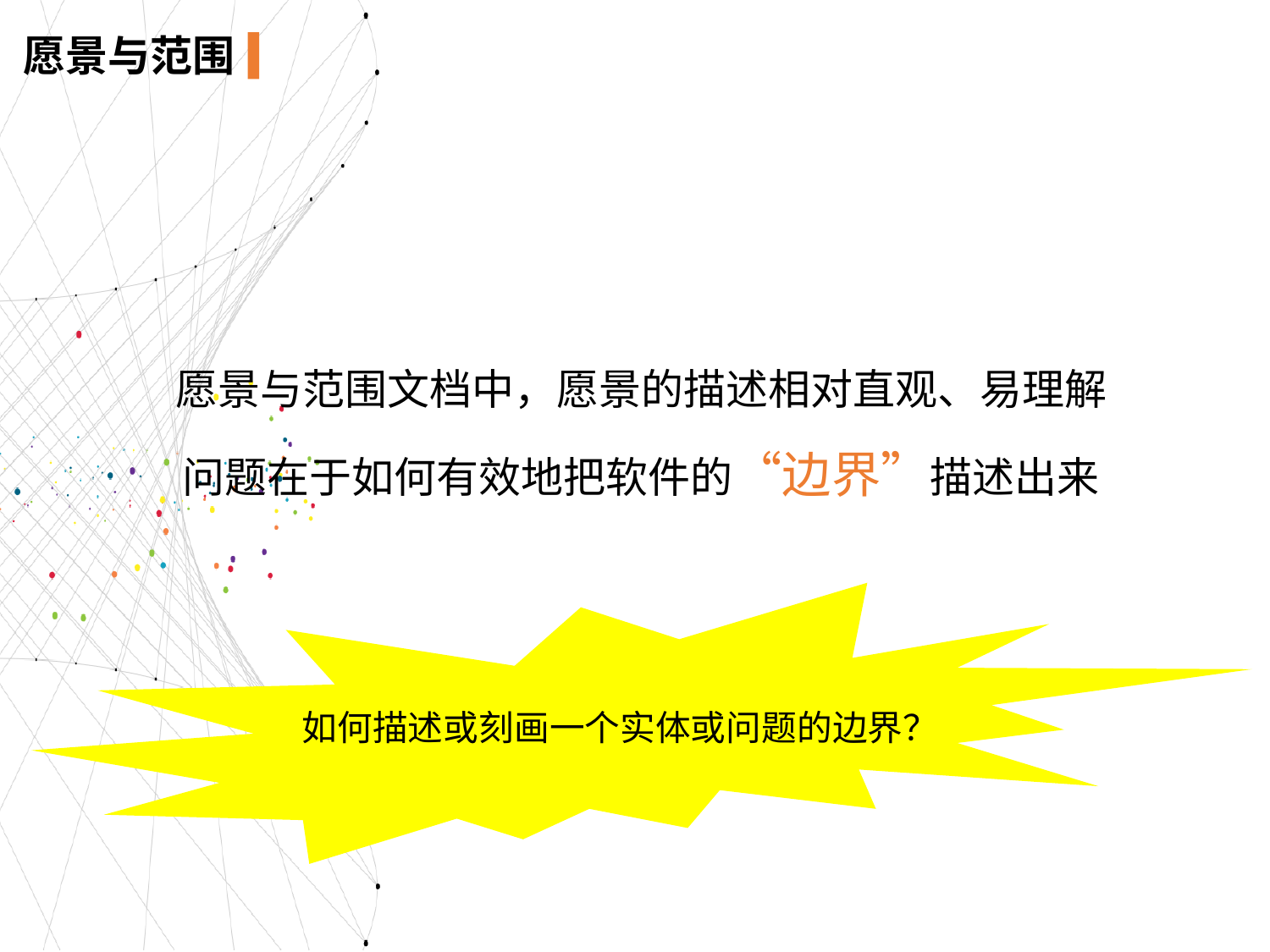

愿景与范围

愿景与范围文档中，愿景的描述相对直观、易理解
问题在于如何有效地把软件的“边界”描述出来

如何描述或刻画一个实体或问题的边界？